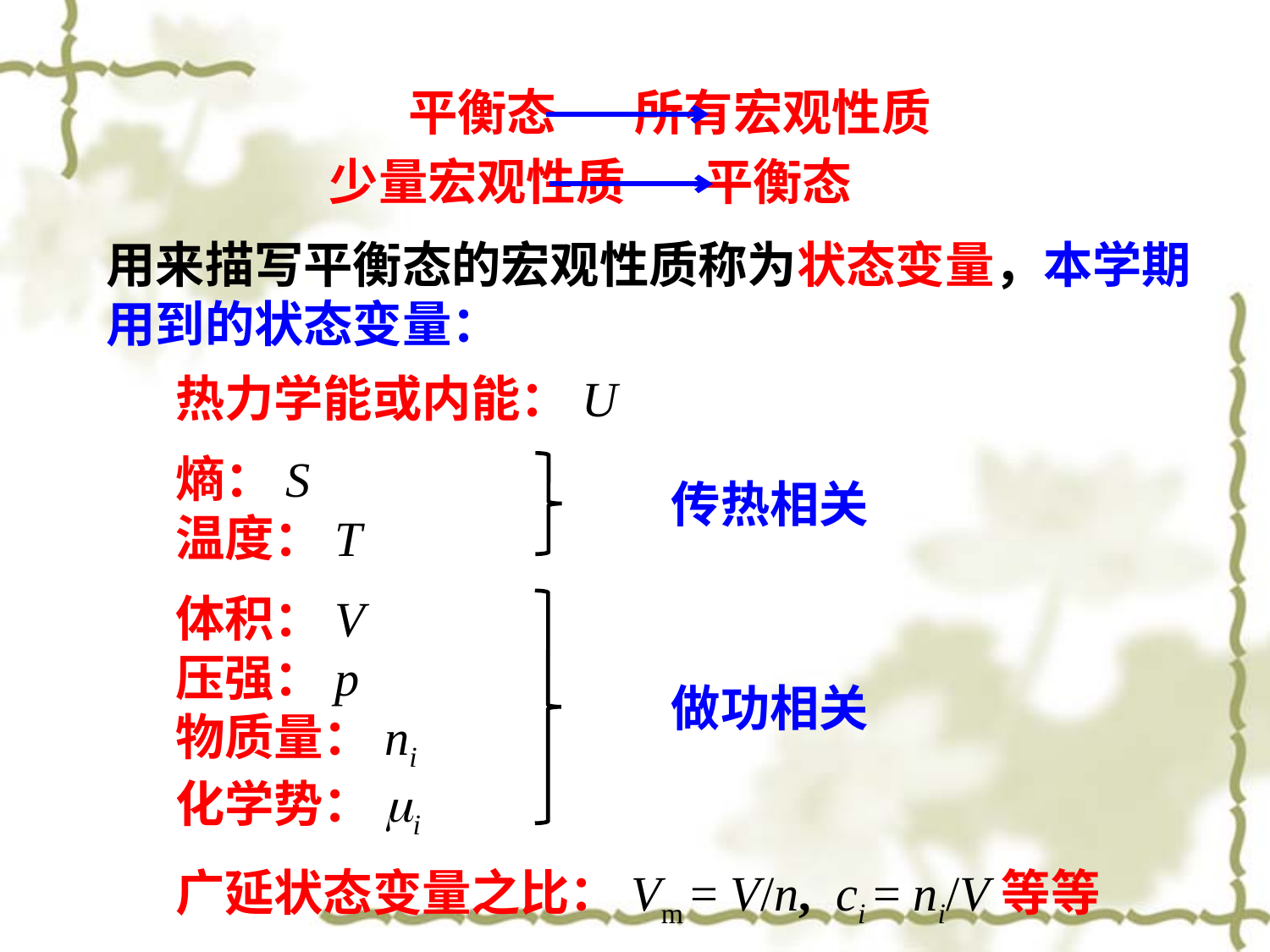

平衡态       所有宏观性质
少量宏观性质       平衡态
用来描写平衡态的宏观性质称为状态变量，本学期用到的状态变量：
热力学能或内能：U
熵：S
温度：T
体积：V
压强：p
物质量：ni
化学势：μi
广延状态变量之比：Vm = V/n,  ci = ni/V等等

传热相关

做功相关